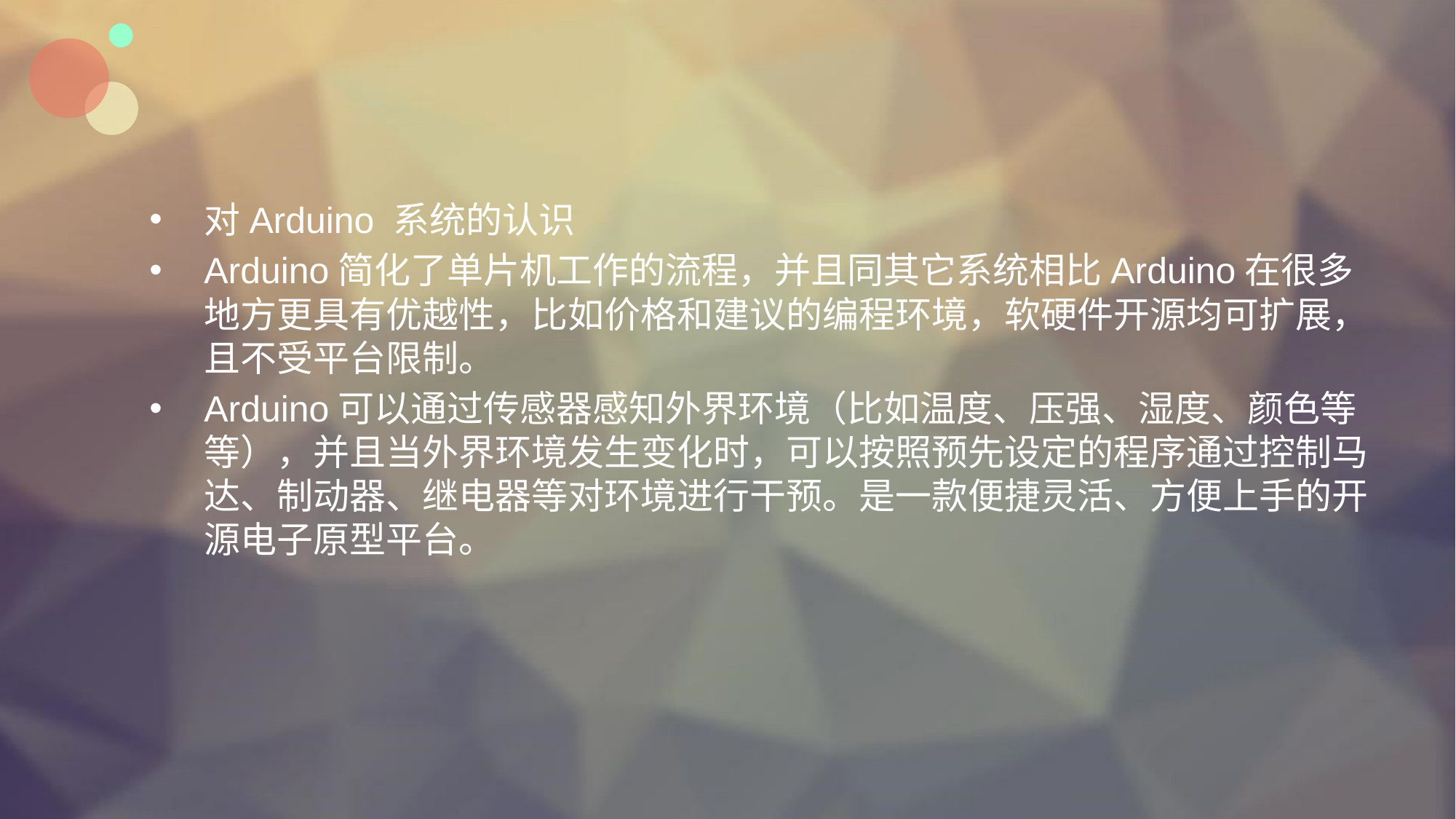

#
对Arduino 系统的认识
Arduino简化了单片机工作的流程，并且同其它系统相比Arduino在很多地方更具有优越性，比如价格和建议的编程环境，软硬件开源均可扩展，且不受平台限制。
Arduino可以通过传感器感知外界环境（比如温度、压强、湿度、颜色等等），并且当外界环境发生变化时，可以按照预先设定的程序通过控制马达、制动器、继电器等对环境进行干预。是一款便捷灵活、方便上手的开源电子原型平台。